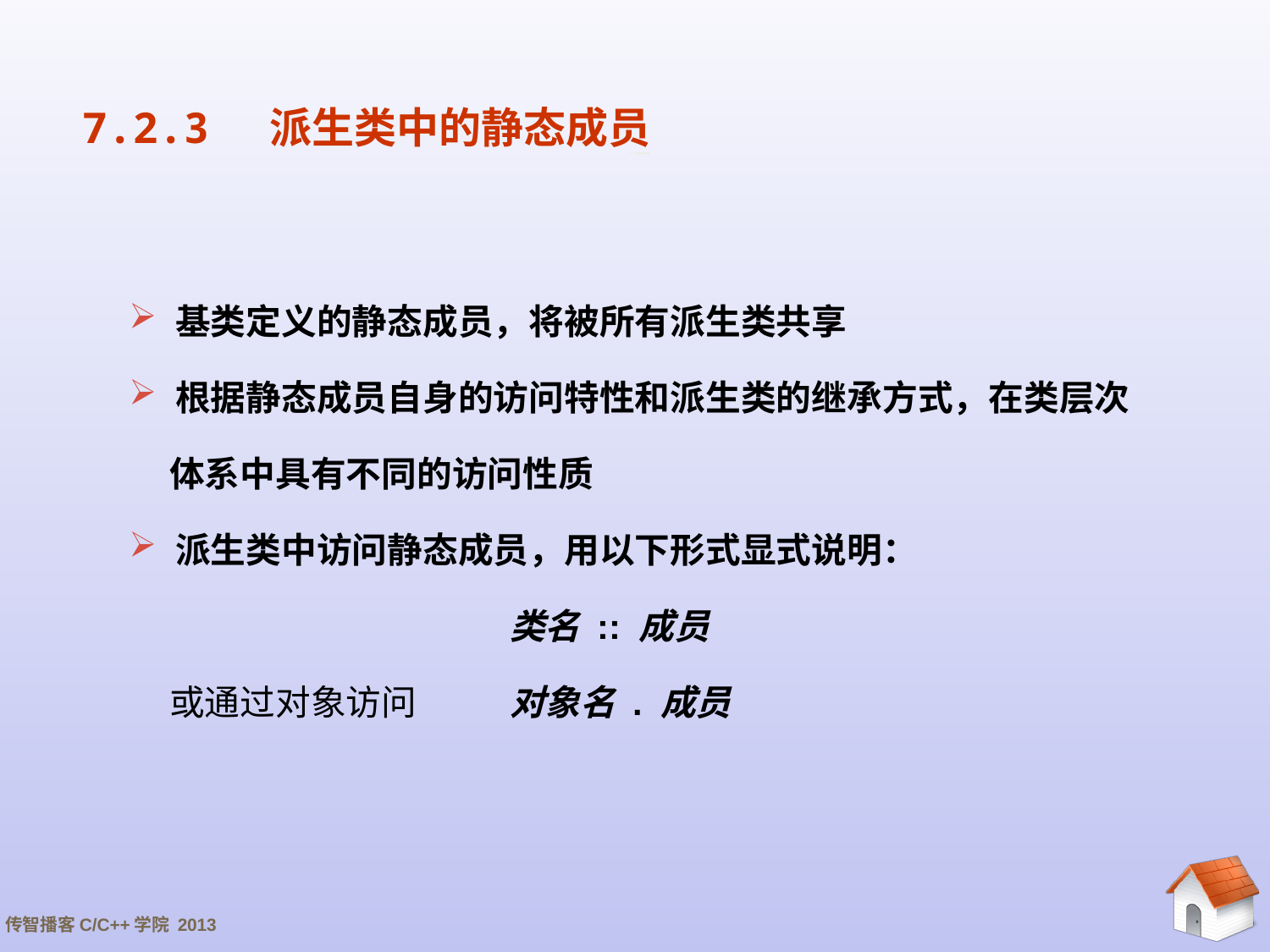

# 7.2.3  派生类中的静态成员
7.2.3  派生类中的静态成员
 基类定义的静态成员，将被所有派生类共享
 根据静态成员自身的访问特性和派生类的继承方式，在类层次
    体系中具有不同的访问性质
 派生类中访问静态成员，用以下形式显式说明：
			类名 :: 成员
    或通过对象访问	对象名 . 成员